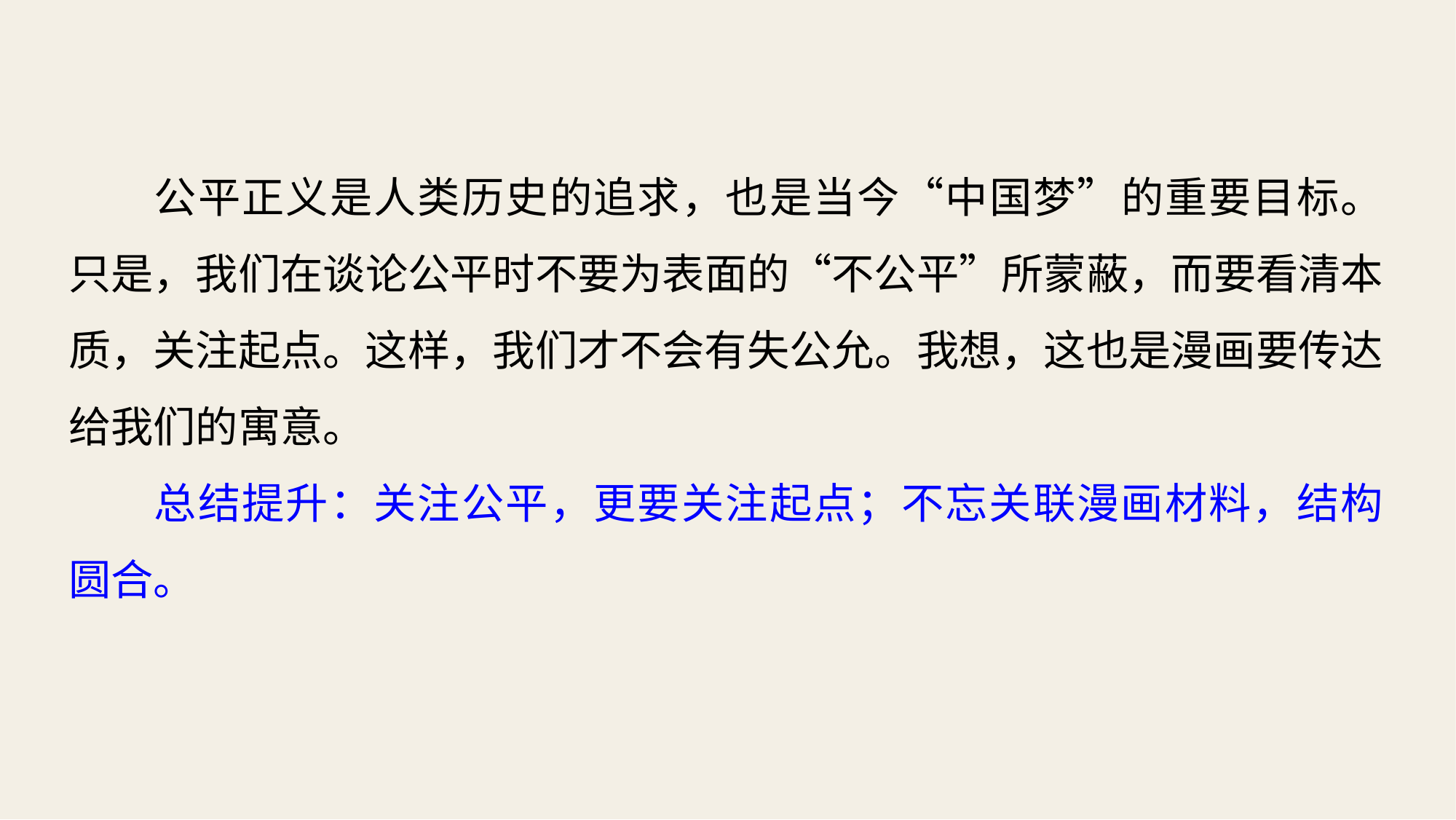

公平正义是人类历史的追求，也是当今“中国梦”的重要目标。只是，我们在谈论公平时不要为表面的“不公平”所蒙蔽，而要看清本质，关注起点。这样，我们才不会有失公允。我想，这也是漫画要传达给我们的寓意。
总结提升：关注公平，更要关注起点；不忘关联漫画材料，结构圆合。